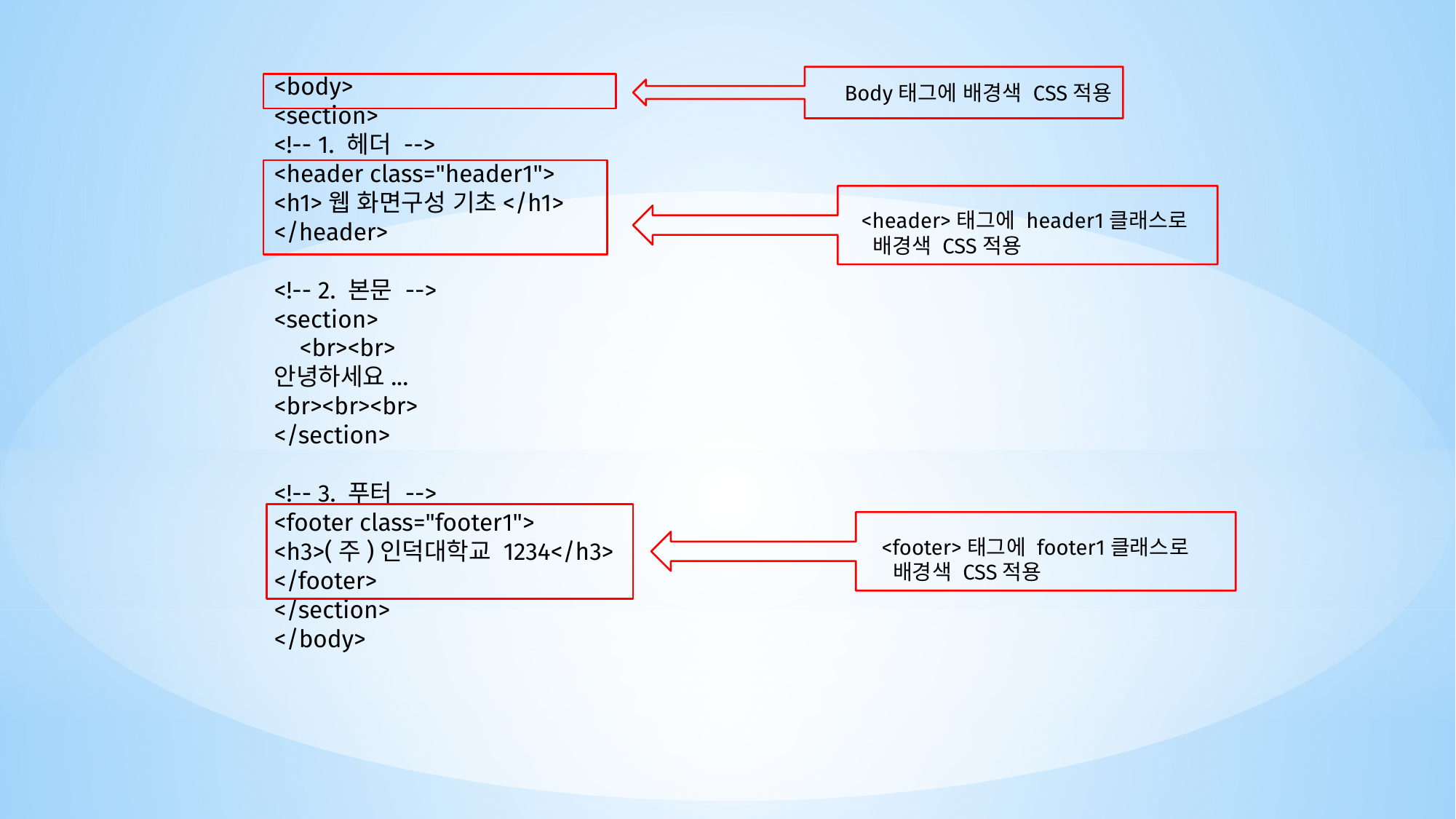

<body>
<section>
<!-- 1. 헤더 -->
<header class="header1">
<h1>웹 화면구성 기초</h1>
</header>

<!-- 2. 본문 -->
<section>
    <br><br>
안녕하세요...
<br><br><br>
</section>

<!-- 3. 푸터 -->
<footer class="footer1">
<h3>(주)인덕대학교 1234</h3>
</footer>
</section>
</body>

Body태그에 배경색 CSS적용

<header>태그에 header1클래스로
 배경색 CSS적용

<footer>태그에 footer1클래스로
 배경색 CSS적용